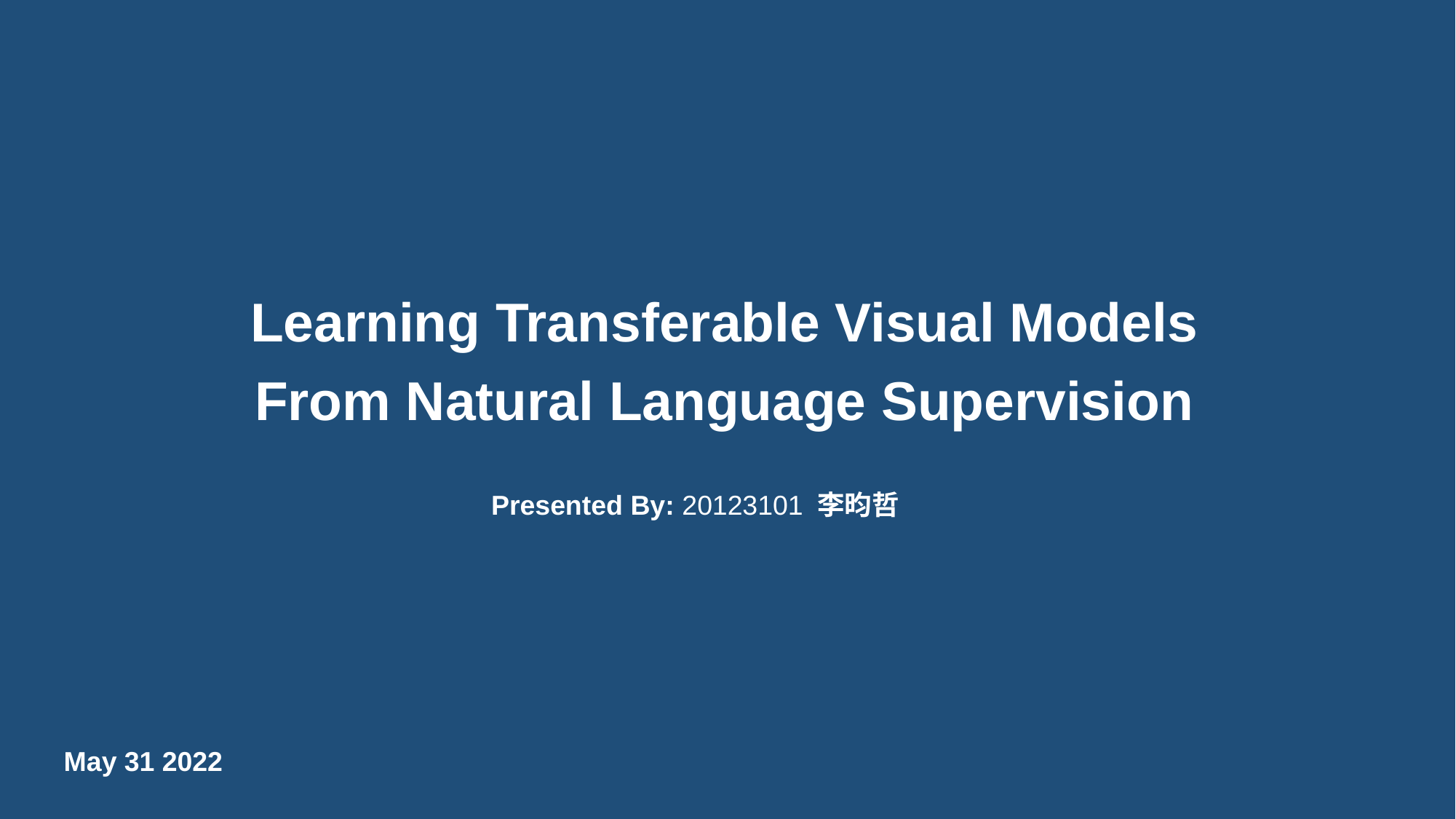

Learning Transferable Visual Models From Natural Language Supervision
Presented By: 20123101 李昀哲
May 31 2022